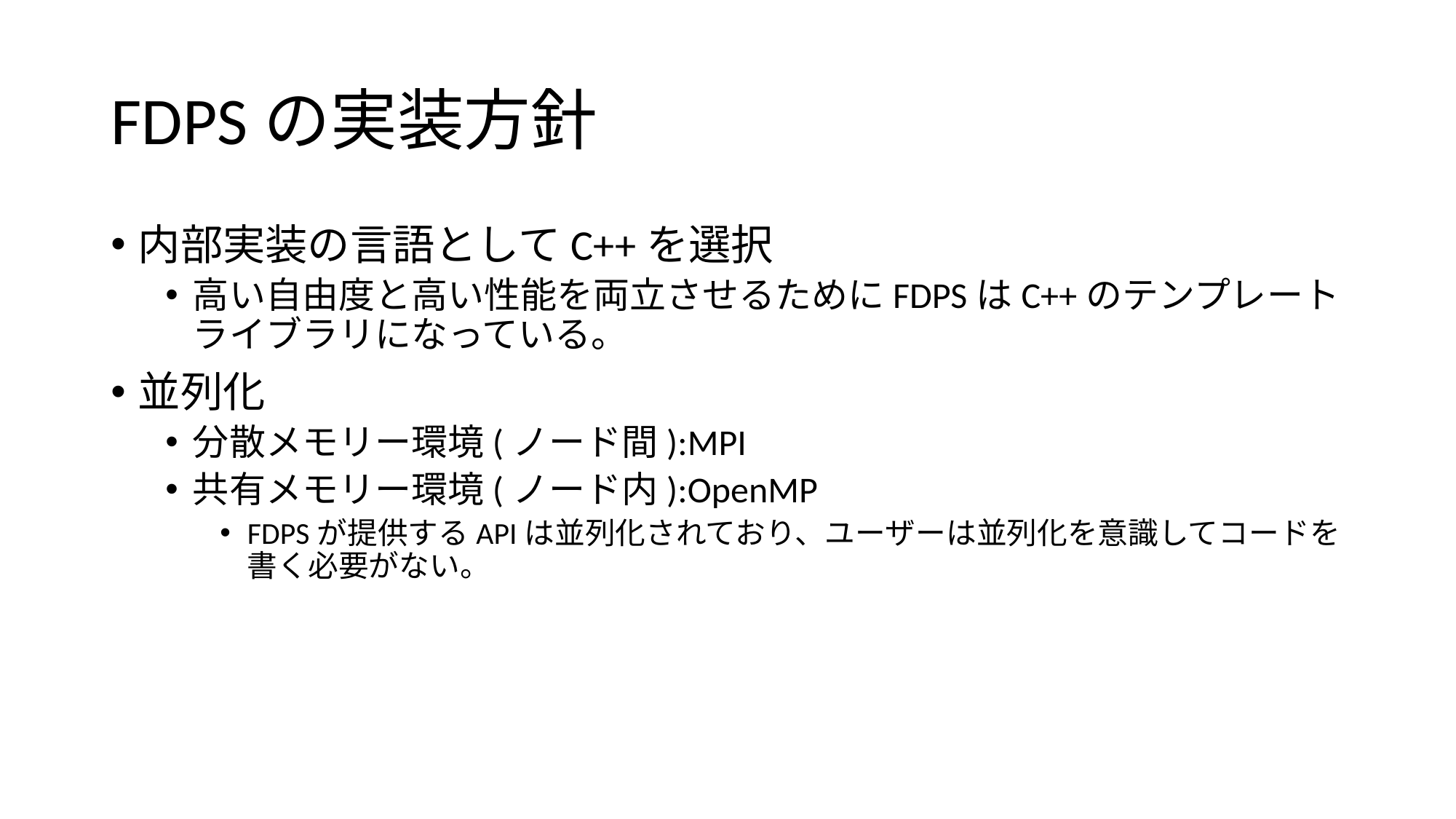

# FDPSの実装方針
内部実装の言語としてC++を選択
高い自由度と高い性能を両立させるためにFDPSはC++のテンプレートライブラリになっている。
並列化
分散メモリー環境(ノード間):MPI
共有メモリー環境(ノード内):OpenMP
FDPSが提供するAPIは並列化されており、ユーザーは並列化を意識してコードを書く必要がない。